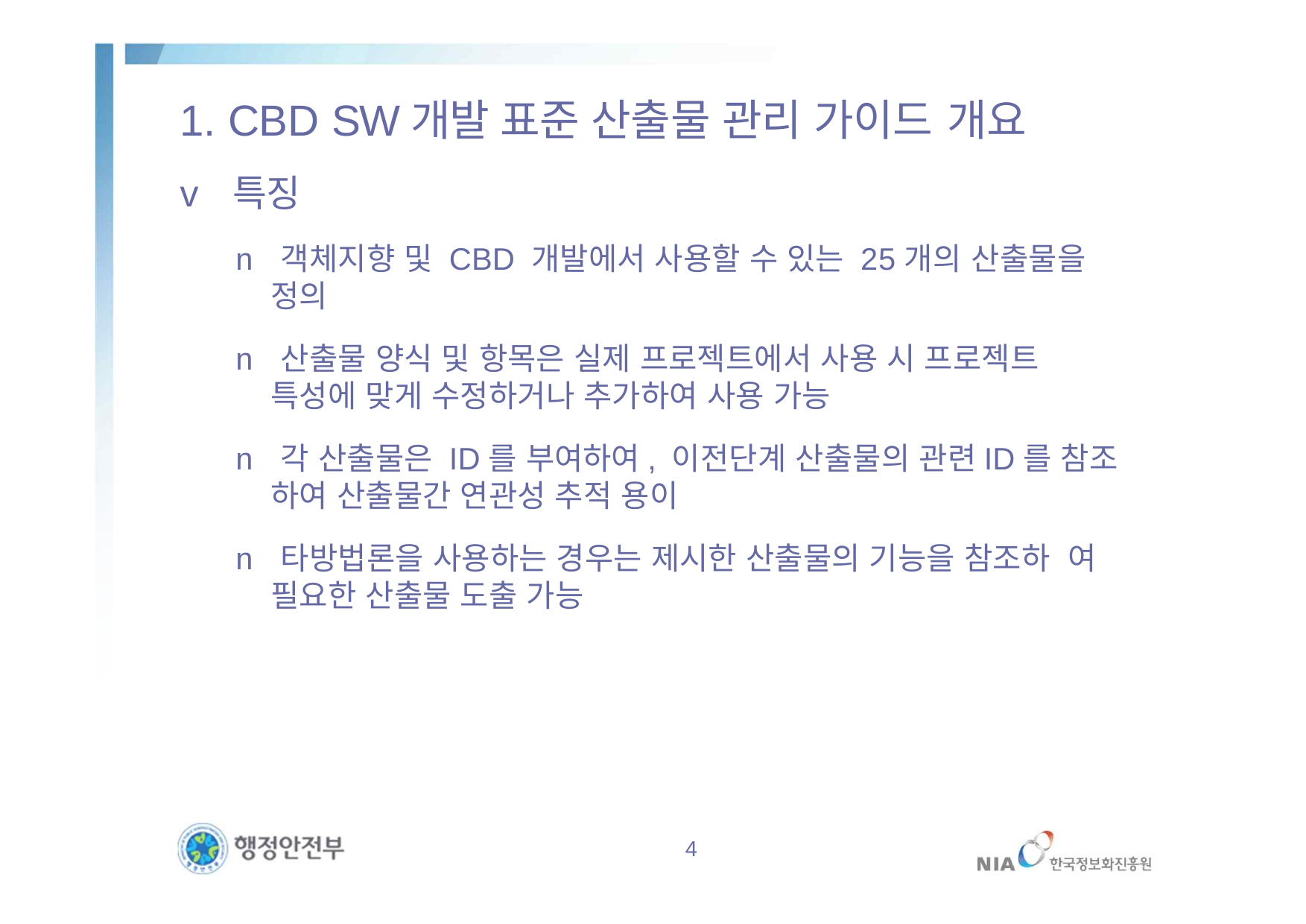

# 1. CBD SW개발 표준 산출물 관리 가이드 개요
v 특징
n 객체지향 및 CBD 개발에서 사용할 수 있는 25개의 산출물을  정의
n 산출물 양식 및 항목은 실제 프로젝트에서 사용 시 프로젝트  특성에 맞게 수정하거나 추가하여 사용 가능
n 각 산출물은 ID를 부여하여, 이전단계 산출물의 관련ID를 참조  하여 산출물간 연관성 추적 용이
n 타방법론을 사용하는 경우는 제시한 산출물의 기능을 참조하  여 필요한 산출물 도출 가능
4